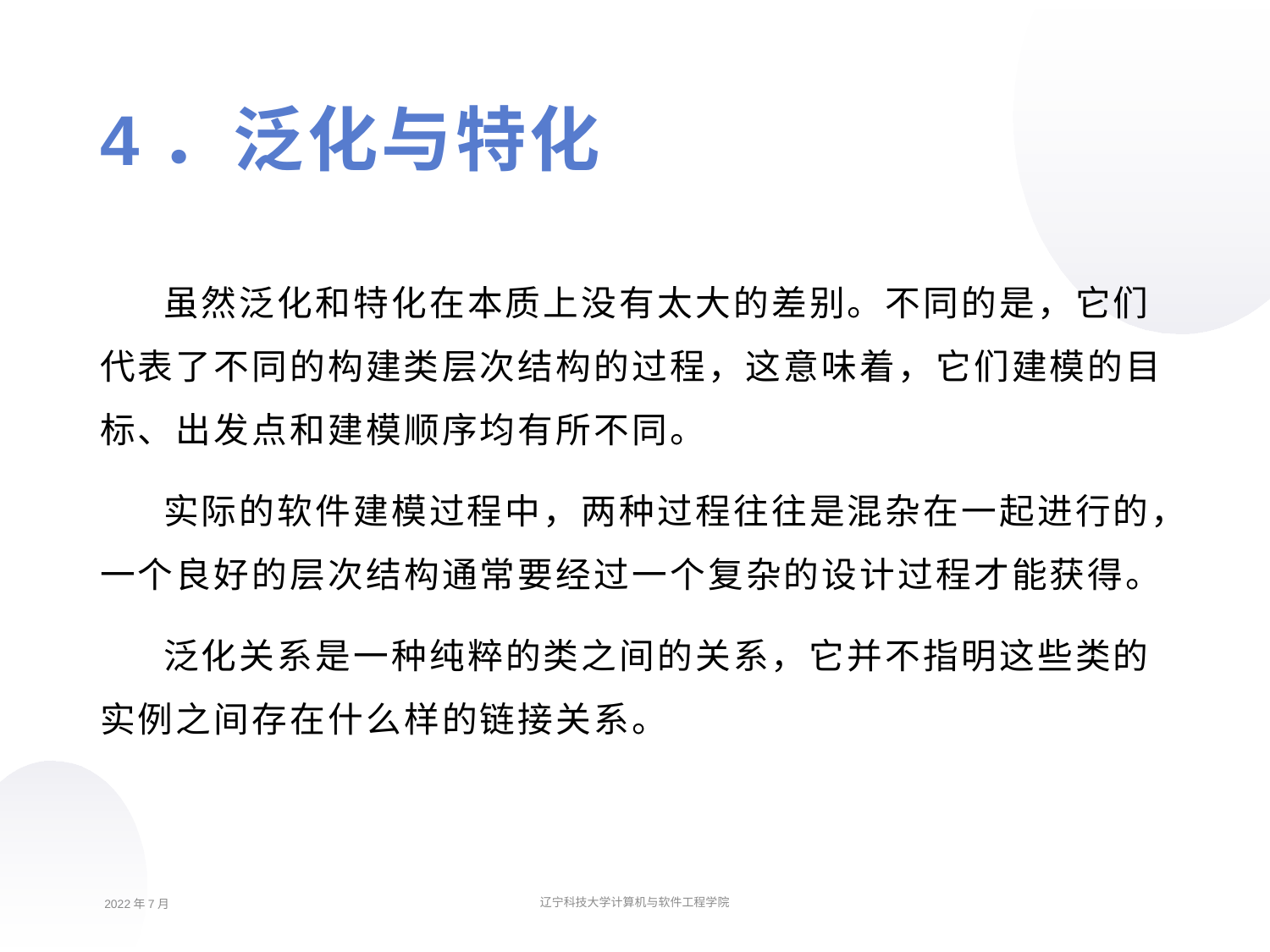

4．泛化与特化
虽然泛化和特化在本质上没有太大的差别。不同的是，它们代表了不同的构建类层次结构的过程，这意味着，它们建模的目标、出发点和建模顺序均有所不同。
实际的软件建模过程中，两种过程往往是混杂在一起进行的，一个良好的层次结构通常要经过一个复杂的设计过程才能获得。
泛化关系是一种纯粹的类之间的关系，它并不指明这些类的实例之间存在什么样的链接关系。

2022年7月
辽宁科技大学计算机与软件工程学院
32